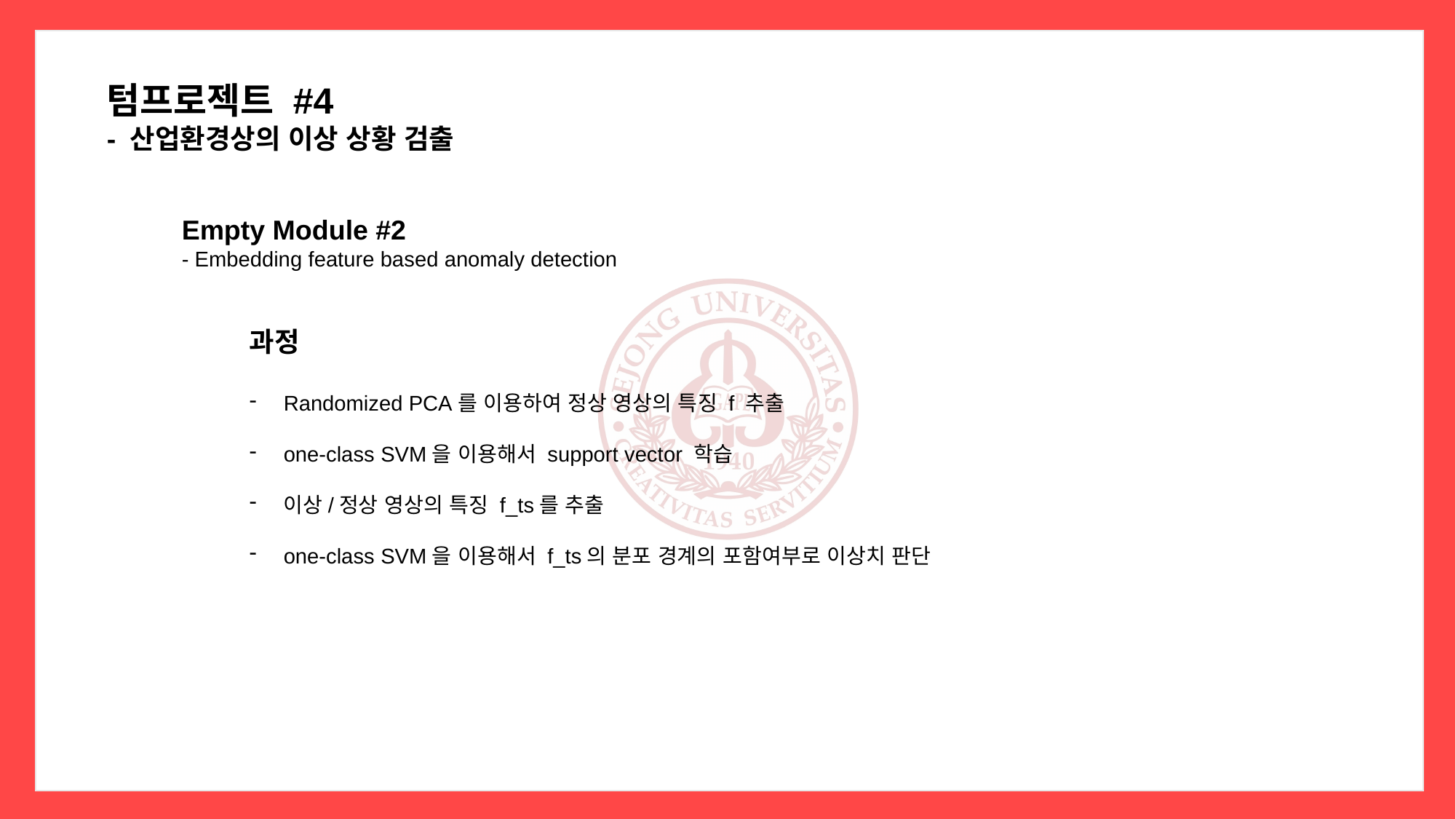

텀프로젝트 #4
- 산업환경상의 이상 상황 검출
Empty Module #2
- Embedding feature based anomaly detection

과정

Randomized PCA를 이용하여 정상 영상의 특징 f 추출

one-class SVM을 이용해서 support vector 학습

이상/정상 영상의 특징 f_ts를 추출

one-class SVM을 이용해서 f_ts의 분포 경계의 포함여부로 이상치 판단